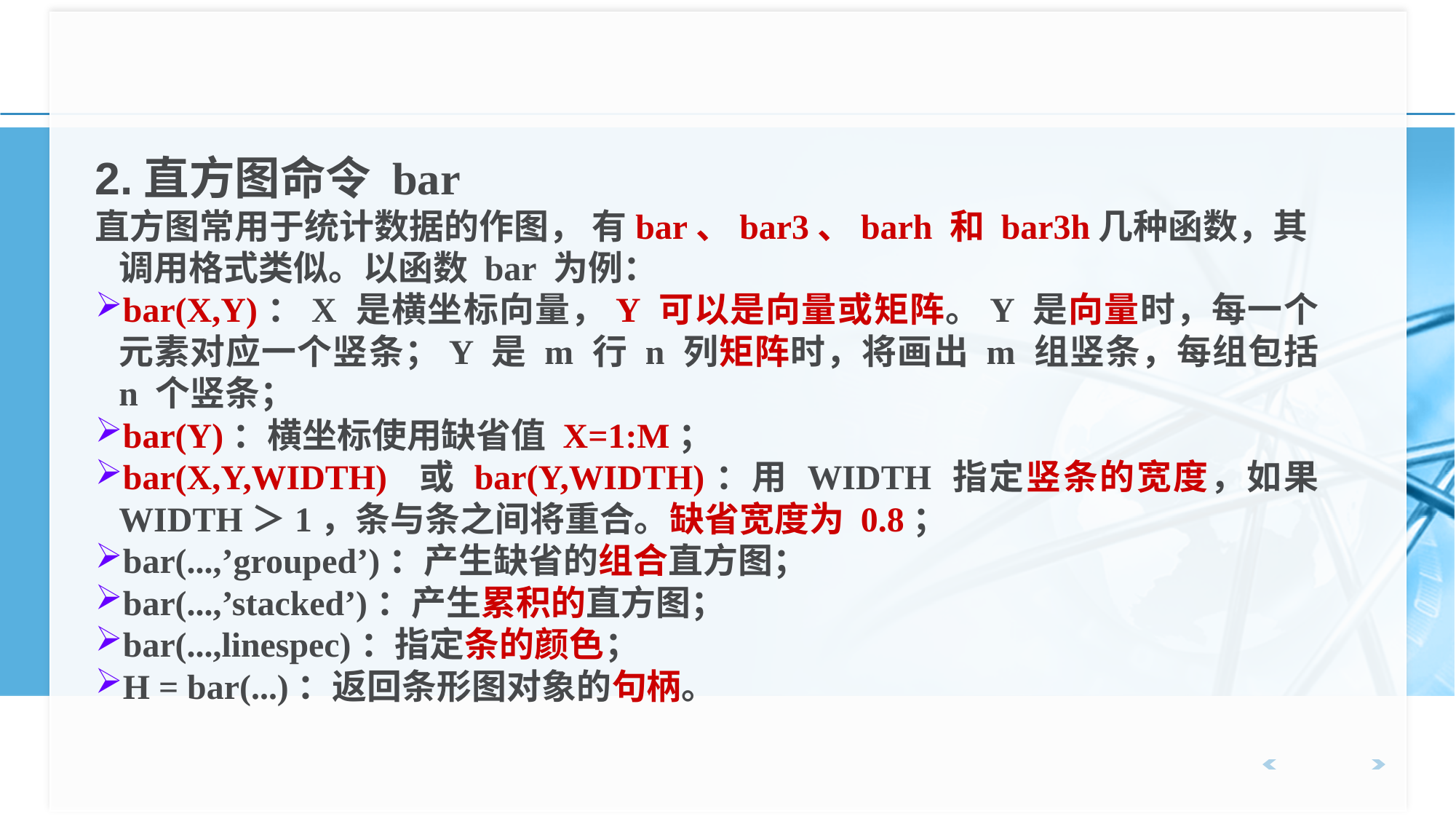

2.直方图命令 bar
直方图常用于统计数据的作图， 有bar、bar3、barh 和 bar3h几种函数，其调用格式类似。以函数 bar 为例：
bar(X,Y)：X 是横坐标向量，Y 可以是向量或矩阵。Y 是向量时，每一个元素对应一个竖条；Y 是 m 行 n 列矩阵时，将画出 m 组竖条，每组包括 n 个竖条；
bar(Y)：横坐标使用缺省值 X=1:M；
bar(X,Y,WIDTH)  或 bar(Y,WIDTH)：用 WIDTH 指定竖条的宽度，如果 WIDTH＞1，条与条之间将重合。缺省宽度为 0.8；
bar(...,’grouped’)：产生缺省的组合直方图；
bar(...,’stacked’)：产生累积的直方图；
bar(...,linespec)：指定条的颜色；
H = bar(...)：返回条形图对象的句柄。
28